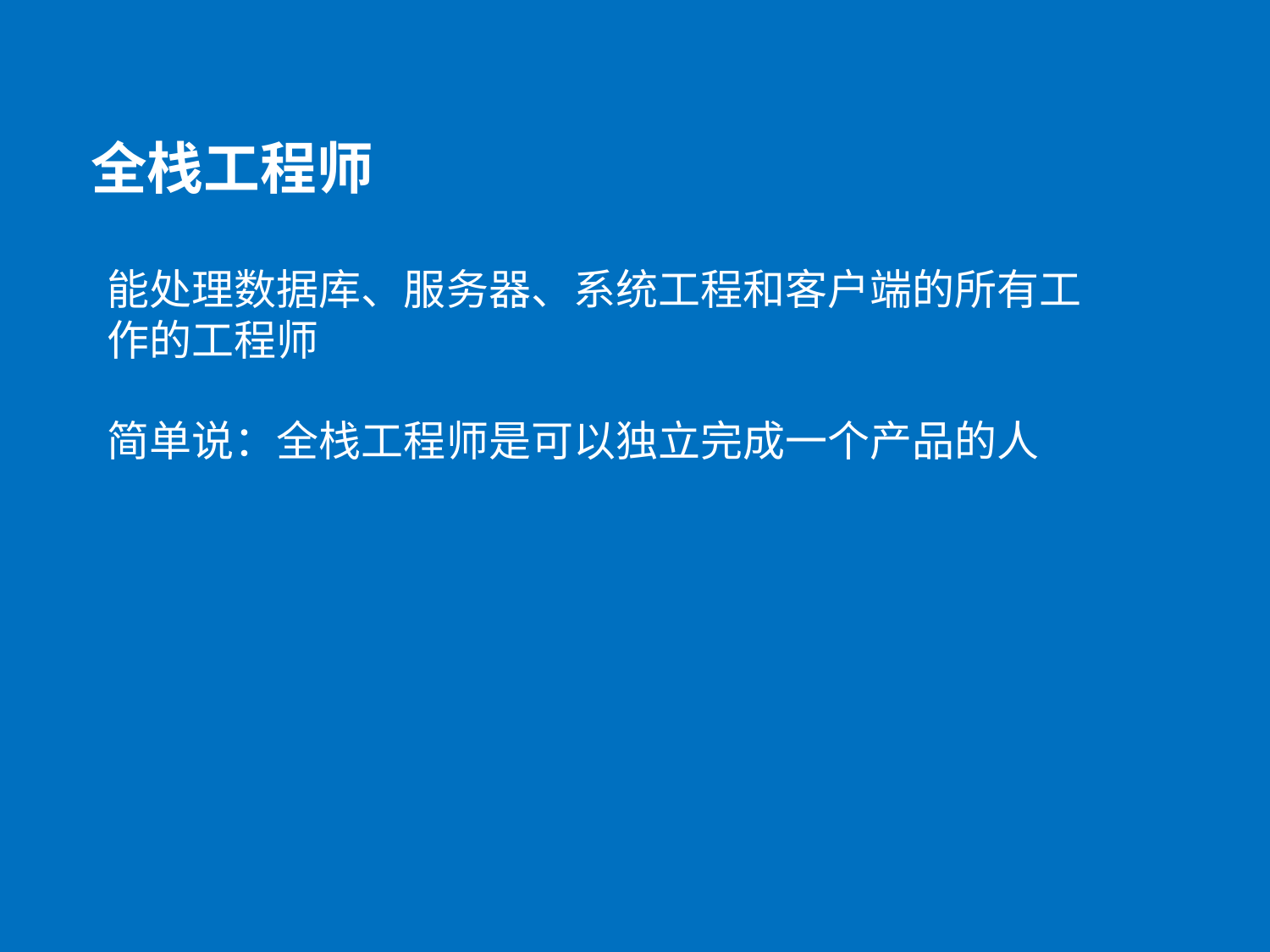

全栈工程师
能处理数据库、服务器、系统工程和客户端的所有工作的工程师

简单说：全栈工程师是可以独立完成一个产品的人